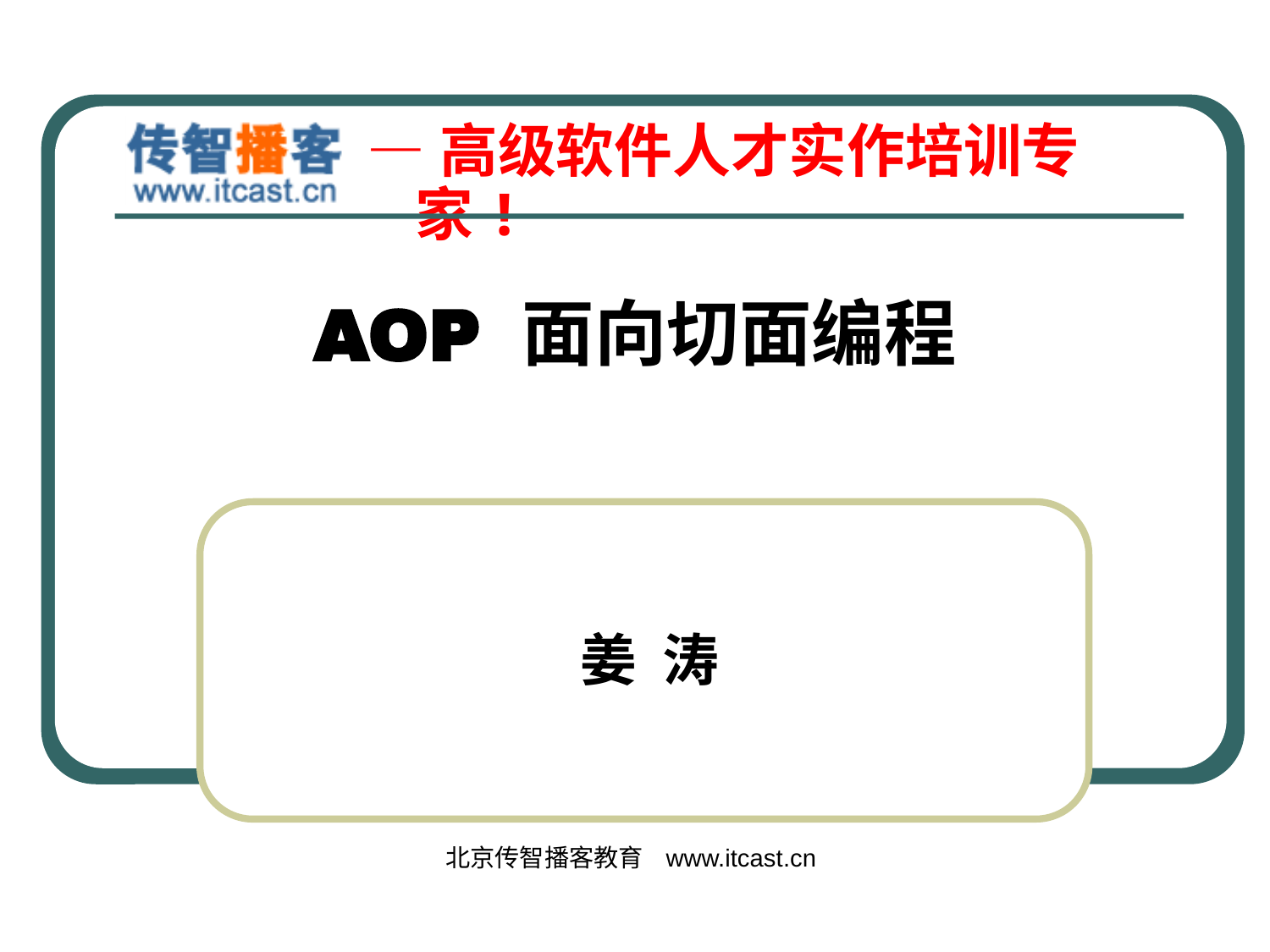

# AOP 面向切面编程
姜  涛
北京传智播客教育   www.itcast.cn